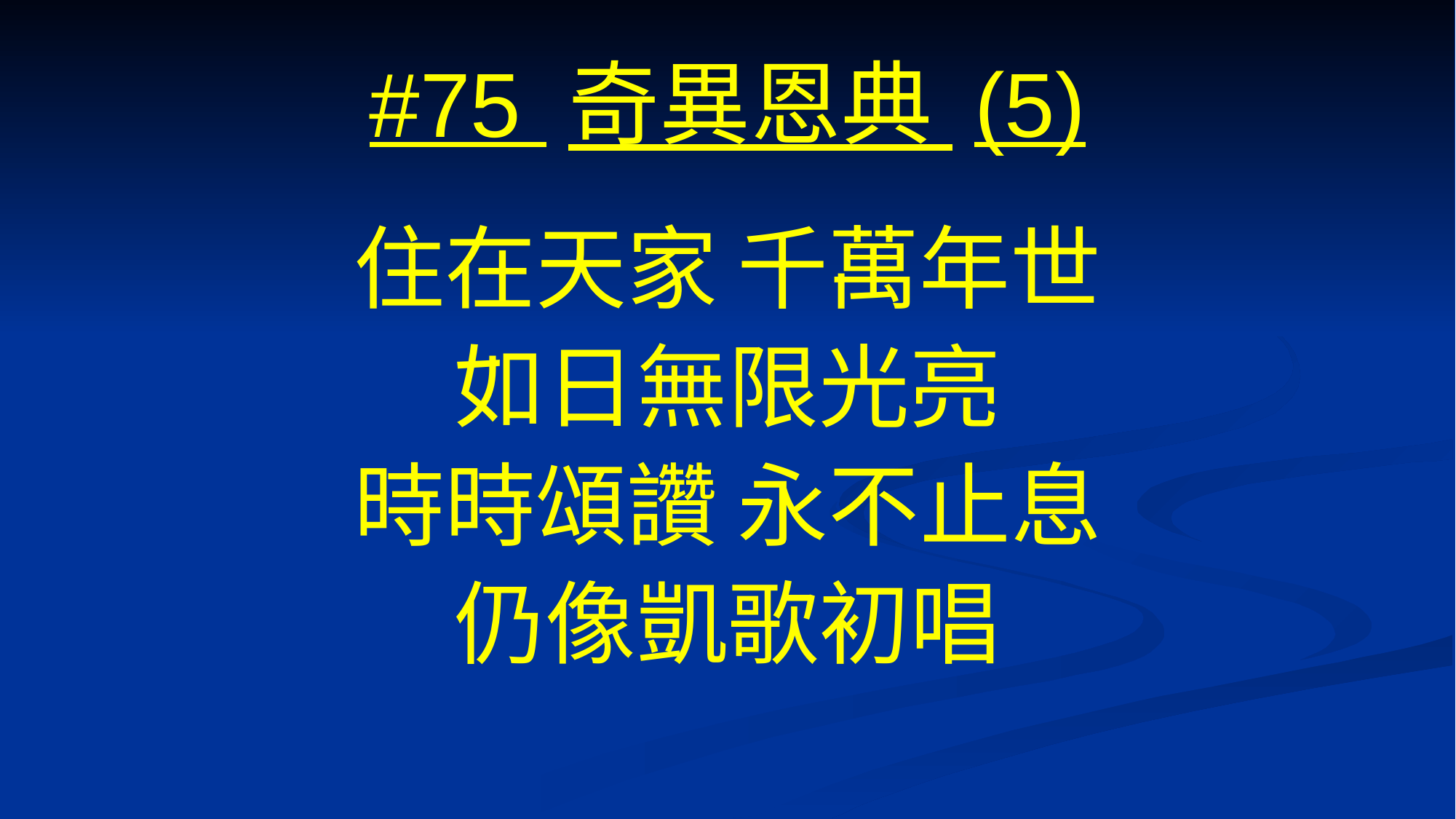

# #75 奇異恩典 (5)
住在天家 千萬年世
如日無限光亮
時時頌讚 永不止息
仍像凱歌初唱